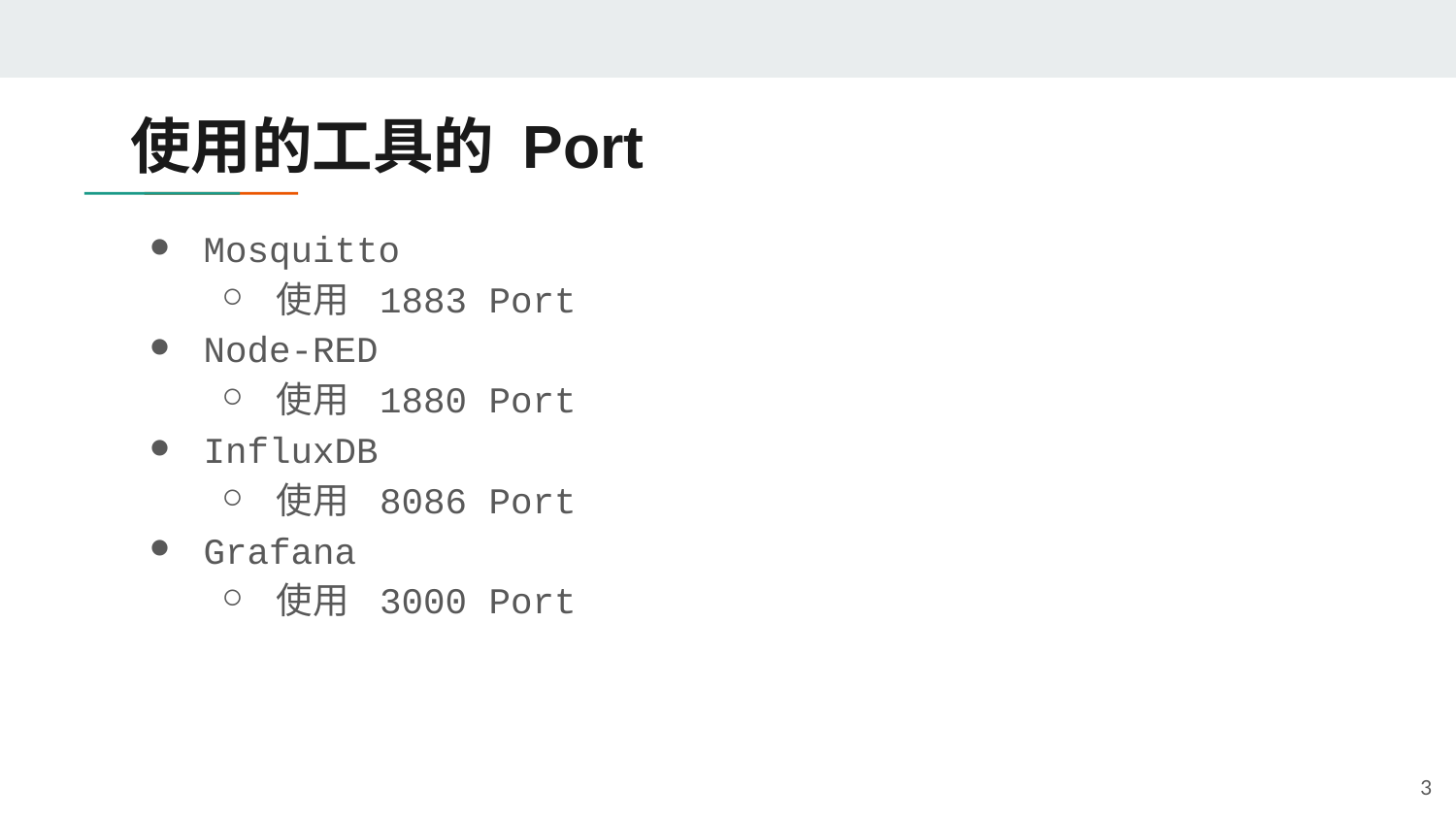

# 使用的工具的 Port
Mosquitto
使用 1883 Port
Node-RED
使用 1880 Port
InfluxDB
使用 8086 Port
Grafana
使用 3000 Port
3